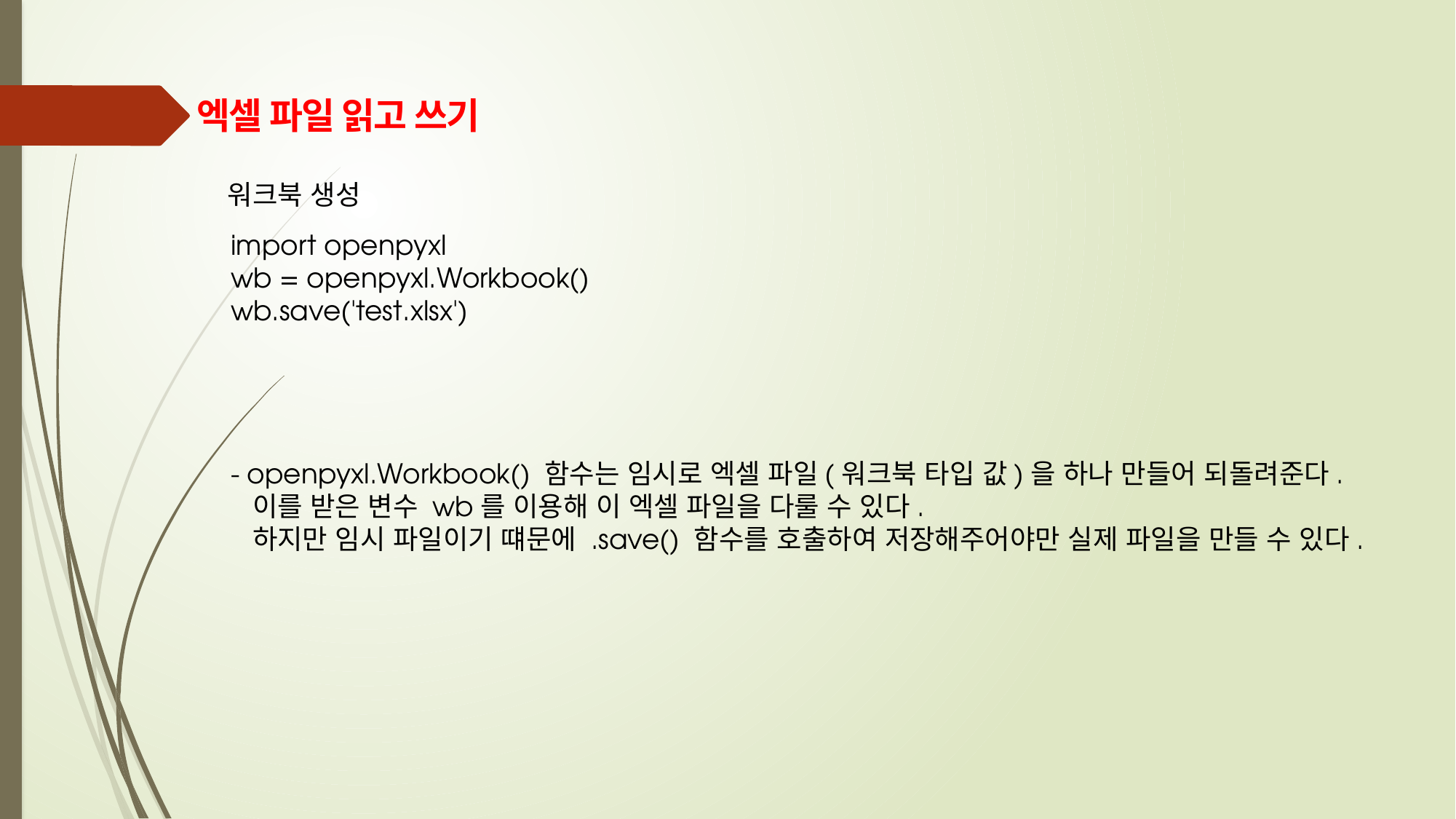

엑셀 파일 읽고 쓰기
    워크북 생성

import openpyxl
wb = openpyxl.Workbook()
wb.save('test.xlsx')
- openpyxl.Workbook() 함수는 임시로 엑셀 파일(워크북 타입 값)을 하나 만들어 되돌려준다.
  이를 받은 변수 wb를 이용해 이 엑셀 파일을 다룰 수 있다.
  하지만 임시 파일이기 떄문에 .save() 함수를 호출하여 저장해주어야만 실제 파일을 만들 수 있다.